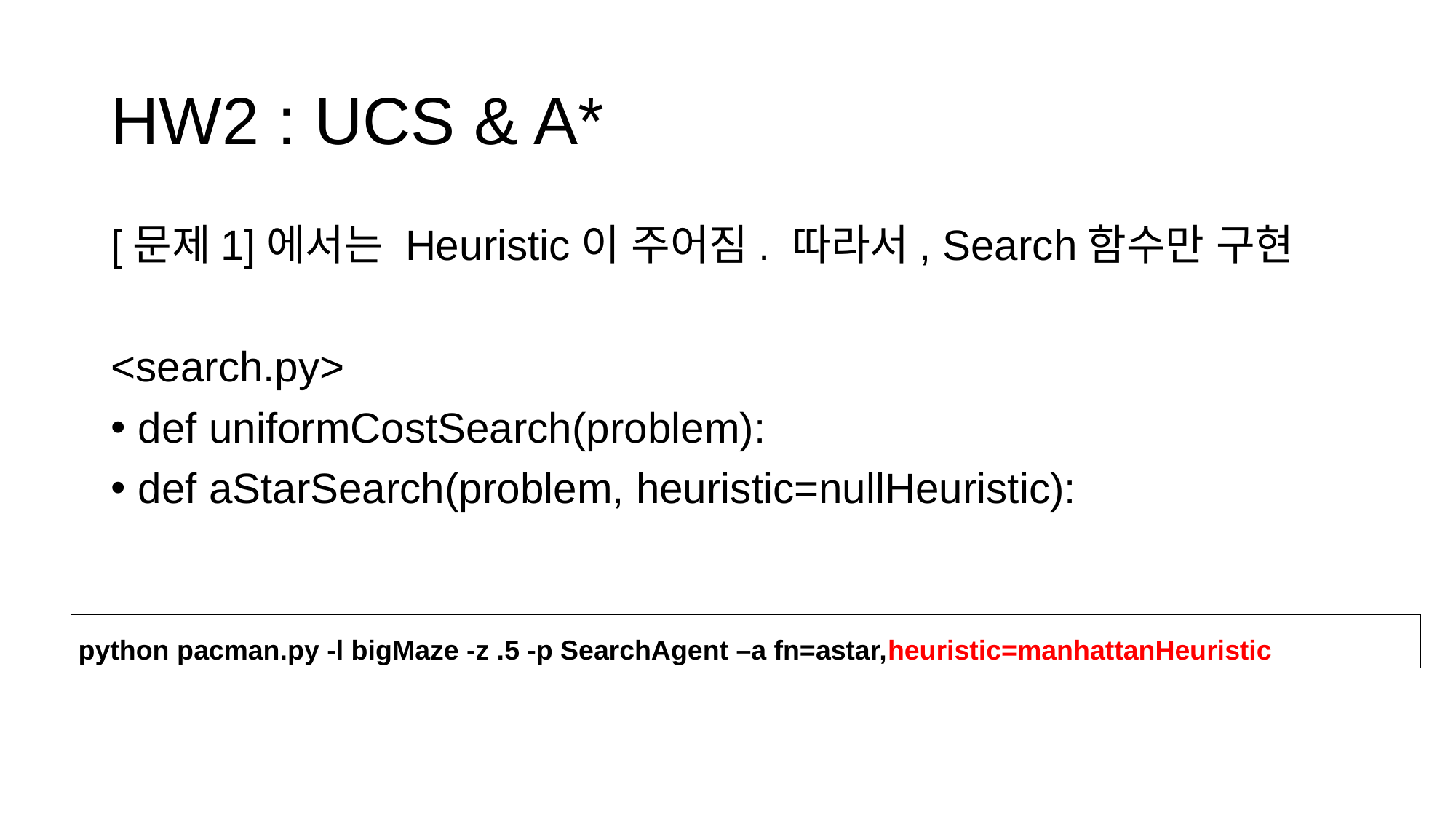

# HW2 : UCS & A*
[문제1]에서는 Heuristic이 주어짐. 따라서, Search함수만 구현

<search.py>
def uniformCostSearch(problem):
def aStarSearch(problem, heuristic=nullHeuristic):

| python pacman.py -l bigMaze -z .5 -p SearchAgent –a fn=astar,heuristic=manhattanHeuristic |
| --- |